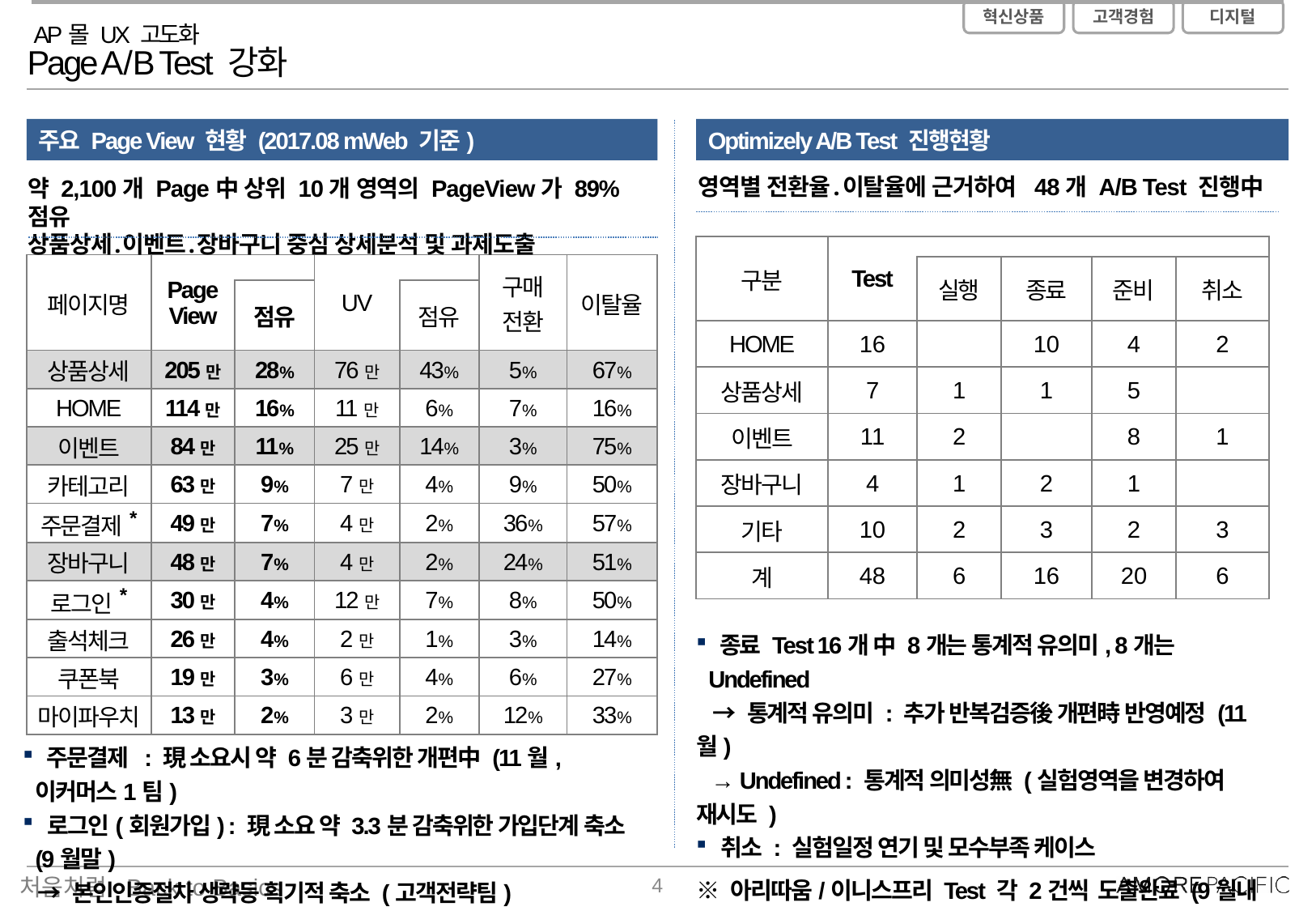

AP몰 UX 고도화
Page A/B Test 강화
Optimizely A/B Test 진행현황
주요 Page View 현황 (2017.08 mWeb 기준)
영역별 전환율․이탈율에 근거하여  48개 A/B Test 진행中
약 2,100개 Page中 상위 10개 영역의 PageView가 89% 점유
상품상세․이벤트․장바구니 중심 상세분석 및 과제도출
| 구분 | Test |  |  |  |  |
| --- | --- | --- | --- | --- | --- |
|  |  | 실행 | 종료 | 준비 | 취소 |
| HOME | 16 |  | 10 | 4 | 2 |
| 상품상세 | 7 | 1 | 1 | 5 |  |
| 이벤트 | 11 | 2 |  | 8 | 1 |
| 장바구니 | 4 | 1 | 2 | 1 |  |
| 기타 | 10 | 2 | 3 | 2 | 3 |
| 계 | 48 | 6 | 16 | 20 | 6 |
| 페이지명 | Page View |  | UV |  | 구매 전환 | 이탈율 |
| --- | --- | --- | --- | --- | --- | --- |
|  |  | 점유 |  | 점유 |  |  |
| 상품상세 | 205만 | 28% | 76만 | 43% | 5% | 67% |
| HOME | 114만 | 16% | 11만 | 6% | 7% | 16% |
| 이벤트 | 84만 | 11% | 25만 | 14% | 3% | 75% |
| 카테고리 | 63만 | 9% | 7만 | 4% | 9% | 50% |
| 주문결제\* | 49만 | 7% | 4만 | 2% | 36% | 57% |
| 장바구니 | 48만 | 7% | 4만 | 2% | 24% | 51% |
| 로그인\* | 30만 | 4% | 12만 | 7% | 8% | 50% |
| 출석체크 | 26만 | 4% | 2만 | 1% | 3% | 14% |
| 쿠폰북 | 19만 | 3% | 6만 | 4% | 6% | 27% |
| 마이파우치 | 13만 | 2% | 3만 | 2% | 12% | 33% |
 종료 Test 16개 中 8개는 통계적 유의미, 8개는 Undefined
   → 통계적 유의미 : 추가 반복검증後 개편時 반영예정 (11월)
   → Undefined : 통계적 의미성無 (실험영역을 변경하여 재시도 )
 취소 : 실험일정 연기 및 모수부족 케이스

※ 아리따움/이니스프리 Test 각 2건씩  도출완료 (9월내 실험)
  → 에뛰드는 사이트 개편後 10월 진행예정
 주문결제  : 現 소요시 약 6분 감축위한 개편中 (11월, 이커머스1팀)
 로그인(회원가입) : 現 소요 약 3.3분 감축위한 가입단계 축소 (9월말)
   → 본인인증절차 생략등 획기적 축소 (고객전략팀)
4